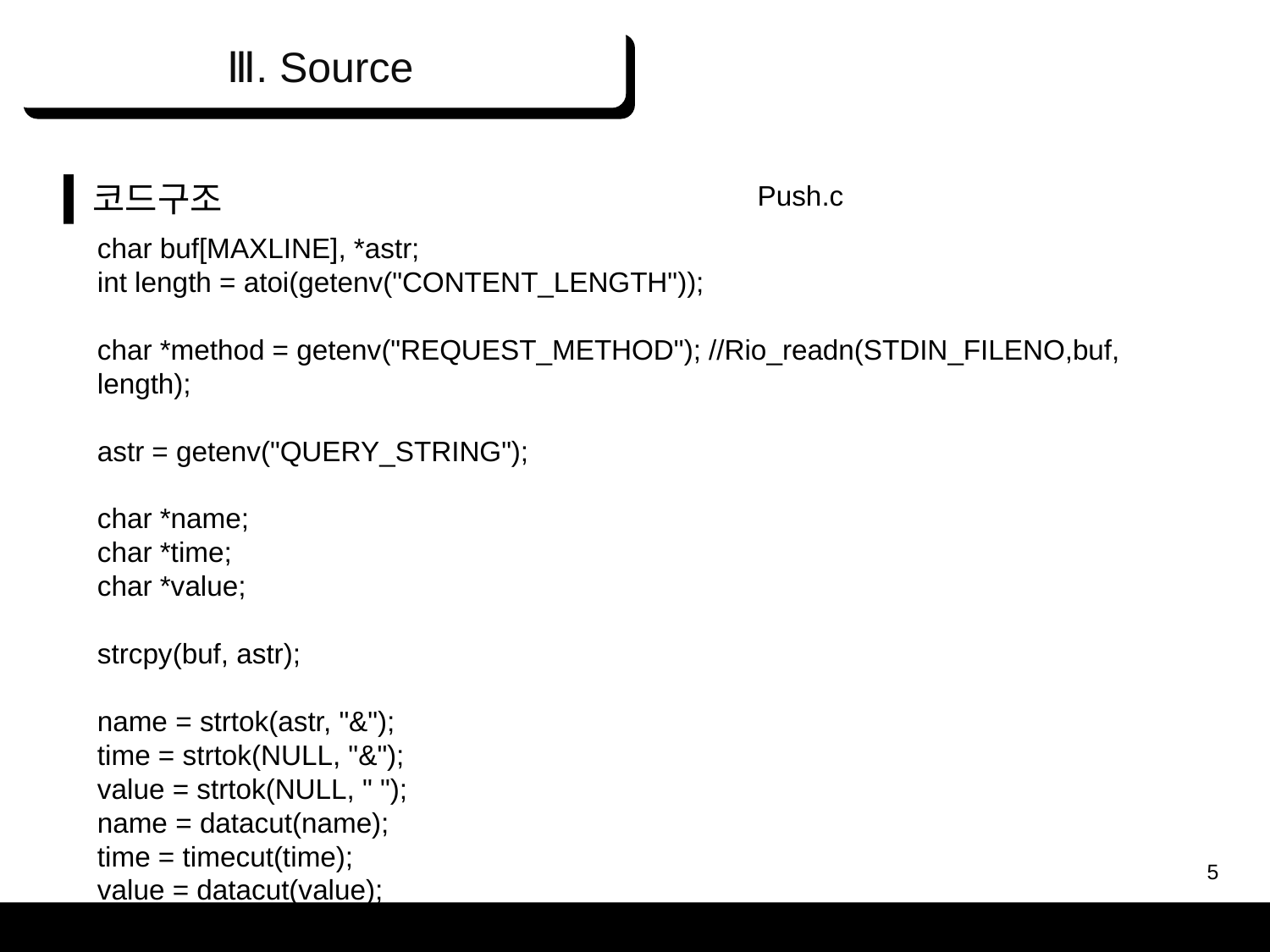

Ⅲ. Source

코드구조
Push.c

char buf[MAXLINE], *astr;
int length = atoi(getenv("CONTENT_LENGTH"));

char *method = getenv("REQUEST_METHOD"); //Rio_readn(STDIN_FILENO,buf, length);

astr = getenv("QUERY_STRING");

char *name;
char *time;
char *value;

strcpy(buf, astr);

name = strtok(astr, "&");
time = strtok(NULL, "&");
value = strtok(NULL, " ");
name = datacut(name);
time = timecut(time);
value = datacut(value);

5